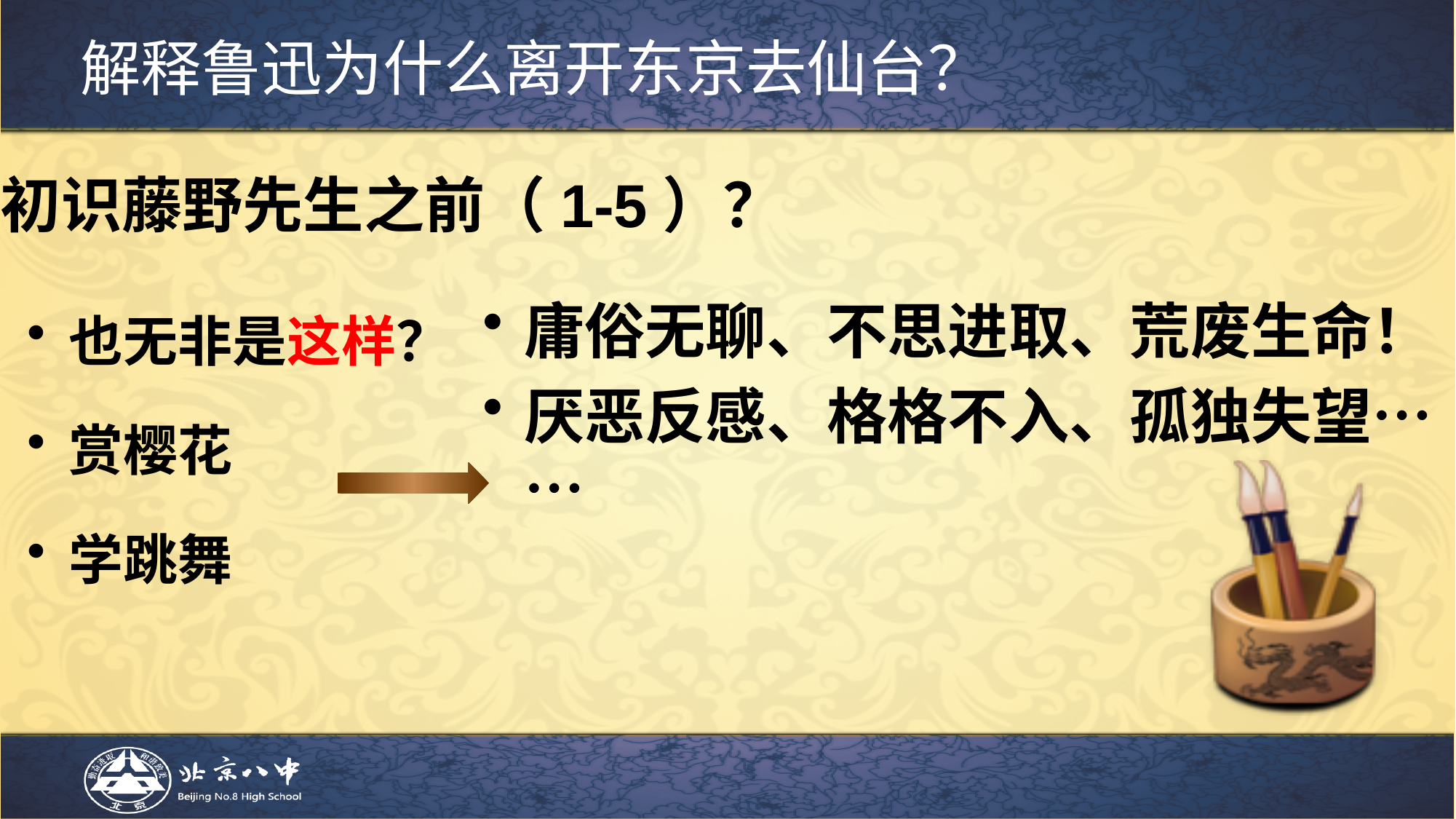

# 解释鲁迅为什么离开东京去仙台？

初识藤野先生之前（1-5）？

庸俗无聊、不思进取、荒废生命！
厌恶反感、格格不入、孤独失望……

也无非是这样？
赏樱花
学跳舞